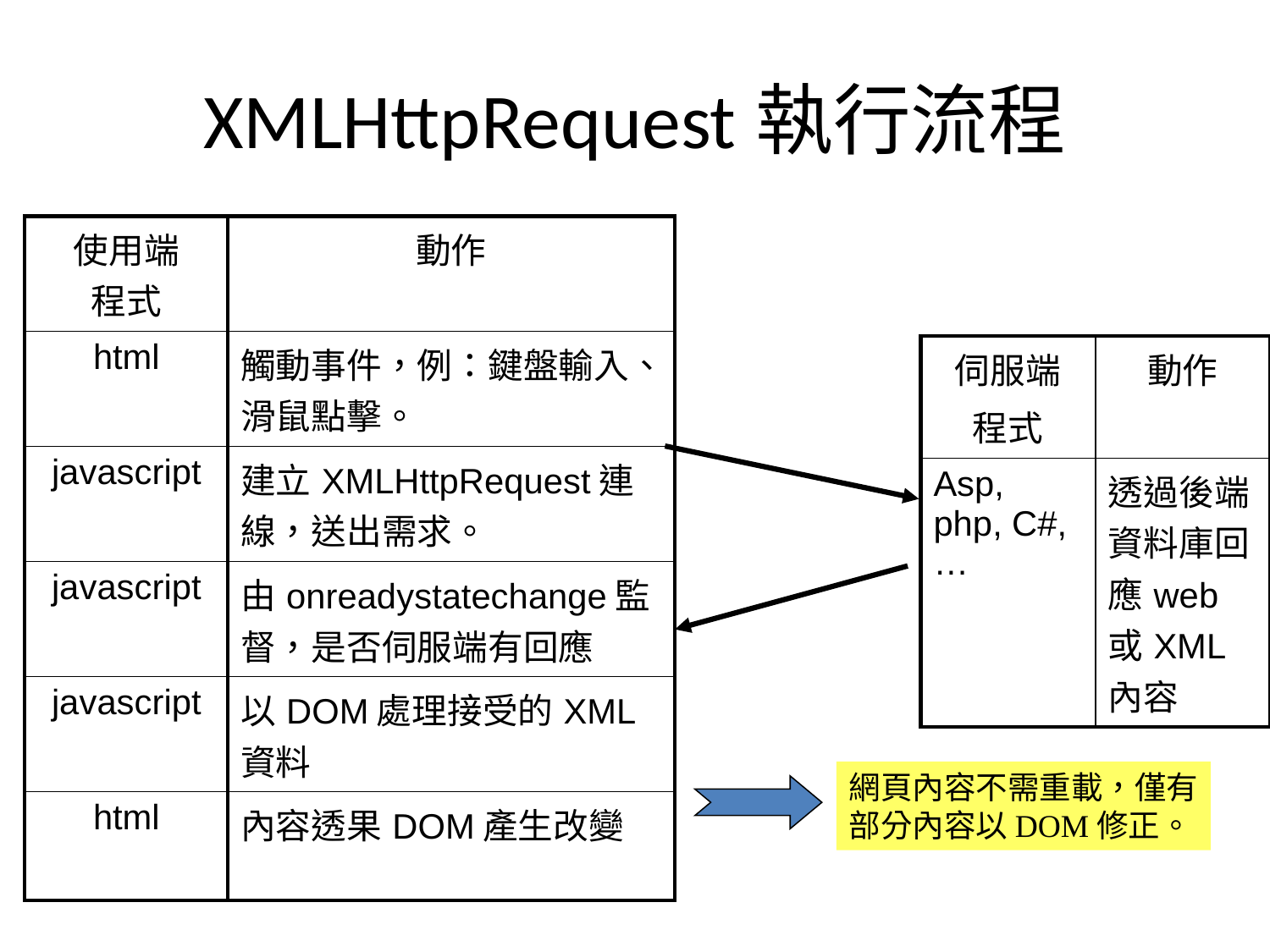

# XMLHttpRequest執行流程
| 使用端 程式 | 動作 |
| --- | --- |
| html | 觸動事件，例：鍵盤輸入、滑鼠點擊。 |
| javascript | 建立XMLHttpRequest連線，送出需求。 |
| javascript | 由onreadystatechange監督，是否伺服端有回應 |
| javascript | 以DOM處理接受的XML資料 |
| html | 內容透果DOM產生改變 |
| 伺服端 程式 | 動作 |
| --- | --- |
| Asp, php, C#, … | 透過後端資料庫回應web或XML內容 |

網頁內容不需重載，僅有
部分內容以DOM修正。